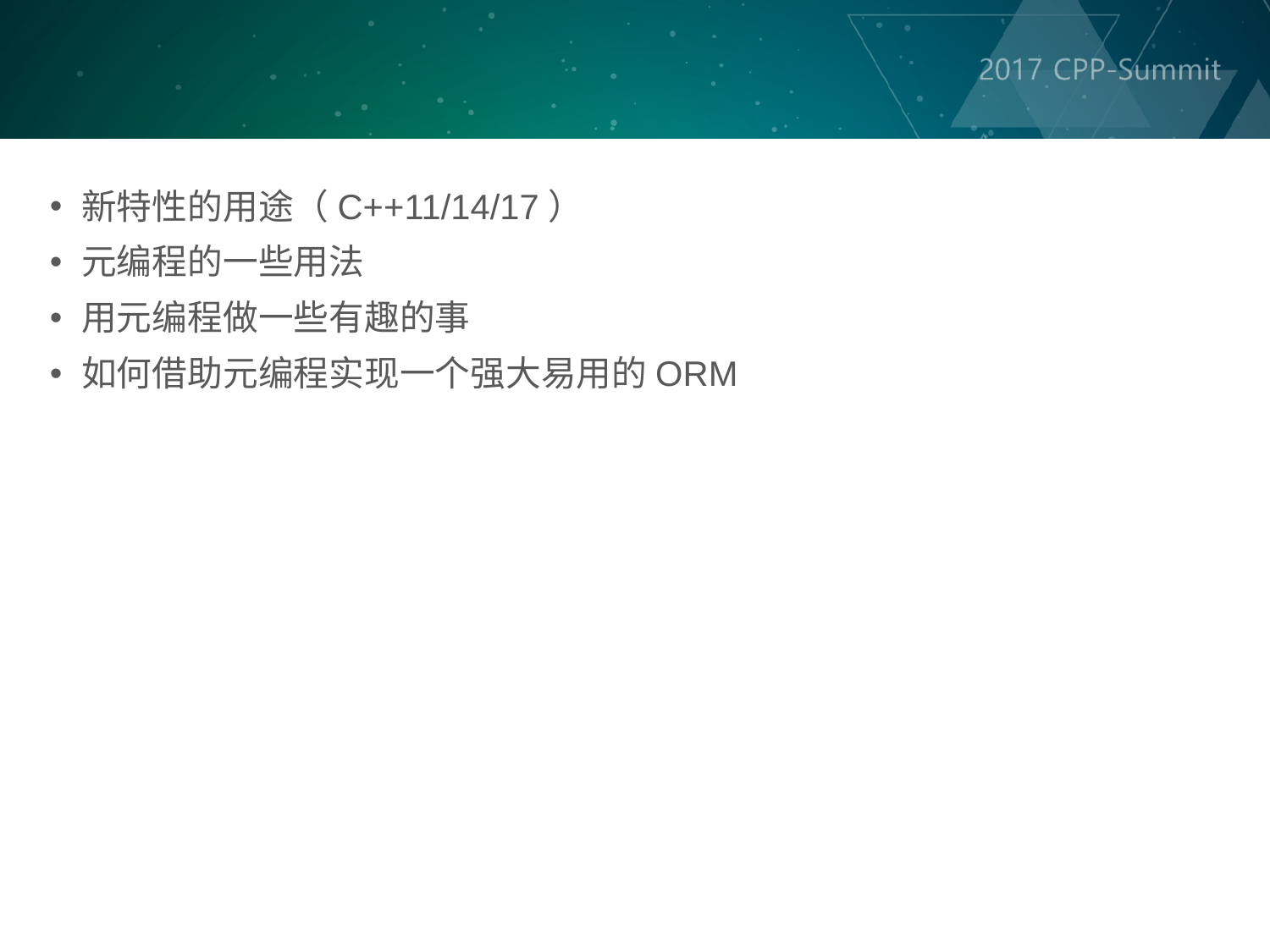

新特性的用途（C++11/14/17）
元编程的一些用法
用元编程做一些有趣的事
如何借助元编程实现一个强大易用的ORM